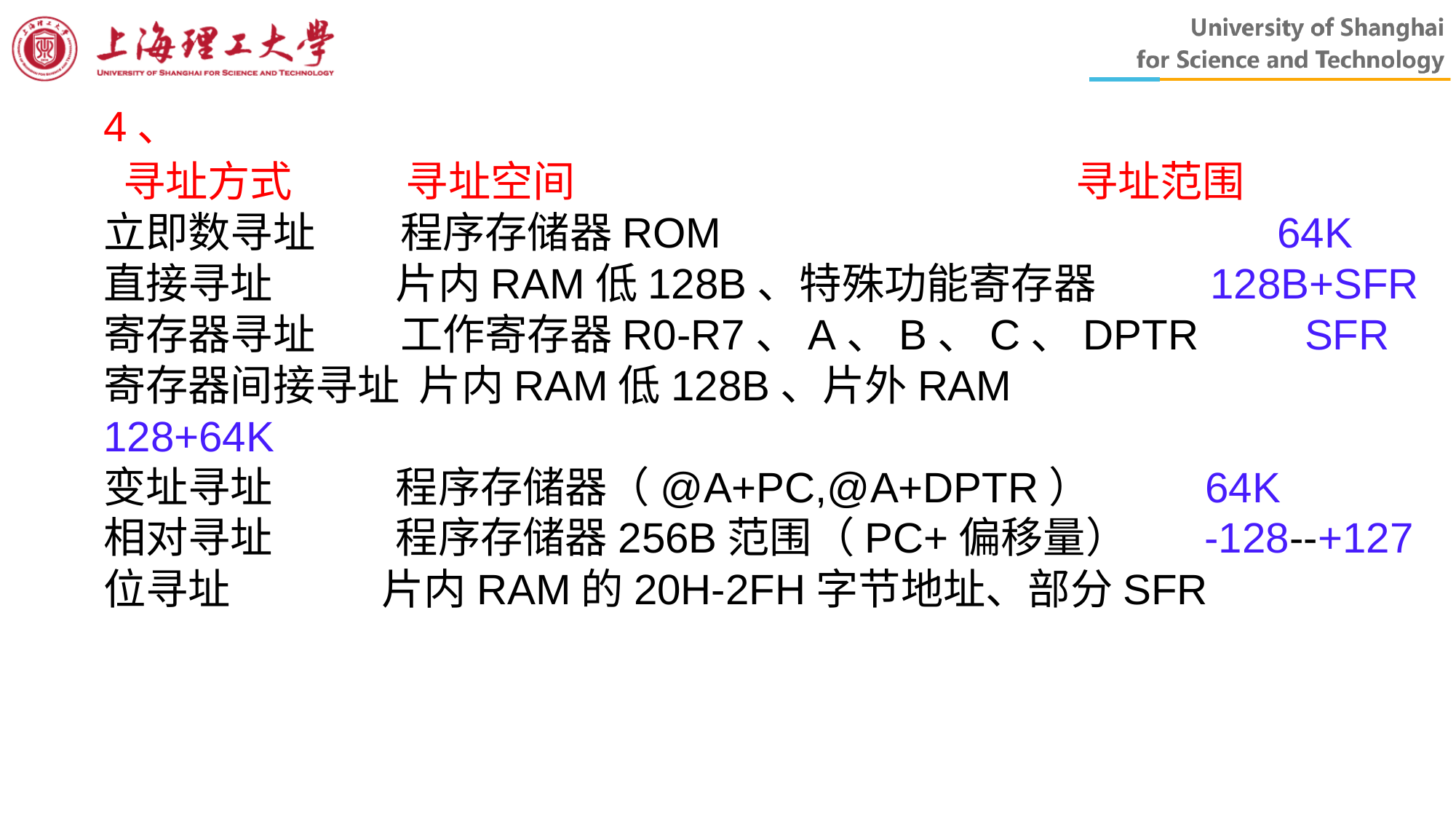

4、
 寻址方式            寻址空间                                                     寻址范围
立即数寻址         程序存储器ROM                                               64K
直接寻址             片内RAM低128B、特殊功能寄存器           128B+SFR
寄存器寻址         工作寄存器R0-R7、A、B、C、DPTR         SFR
寄存器间接寻址  片内RAM低128B、片外RAM                      128+64K
变址寻址             程序存储器（@A+PC,@A+DPTR）           64K
相对寻址             程序存储器256B范围（PC+偏移量）       -128--+127
位寻址                片内RAM的20H-2FH字节地址、部分SFR